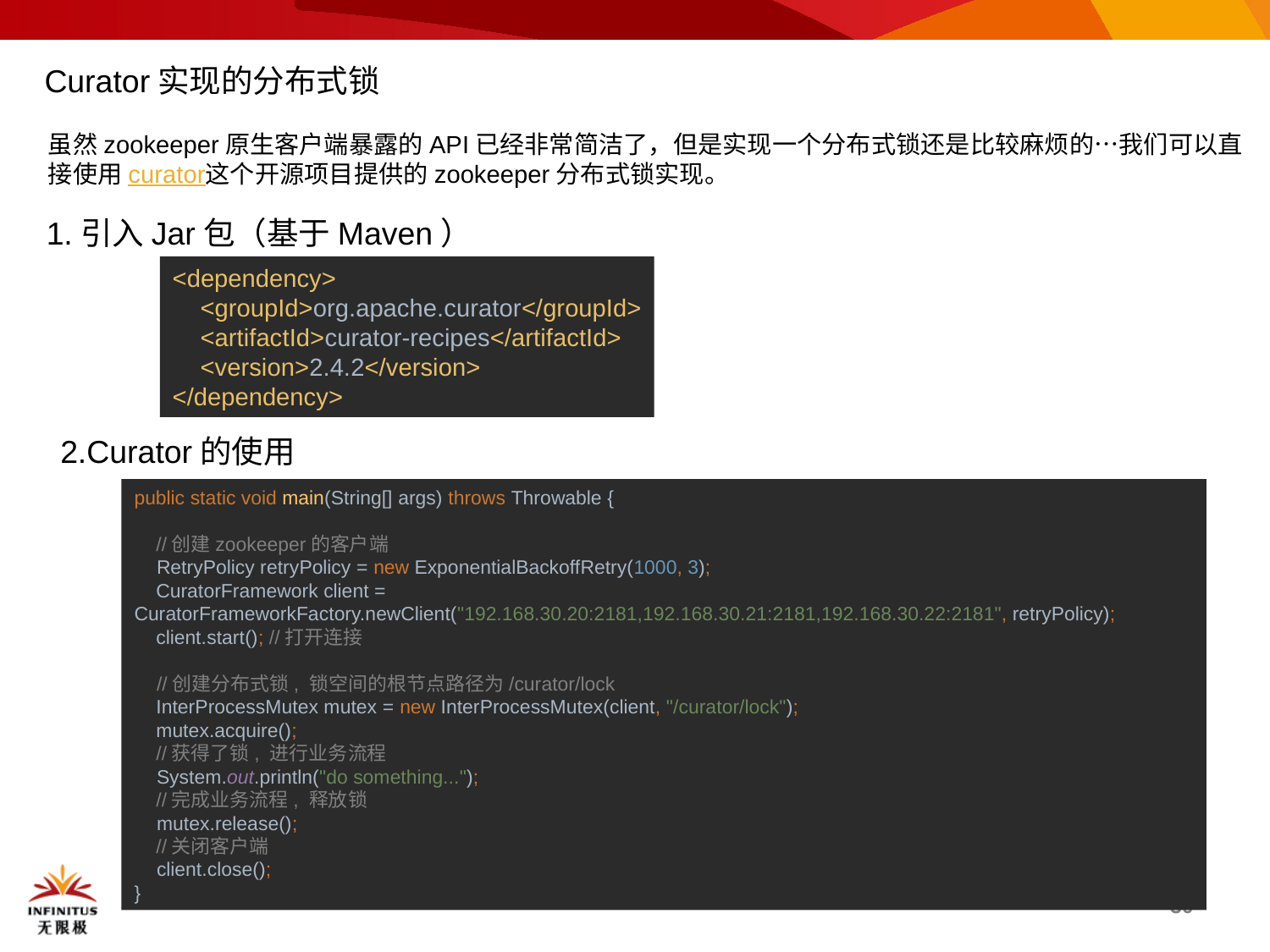

# Curator实现的分布式锁
虽然zookeeper原生客户端暴露的API已经非常简洁了，但是实现一个分布式锁还是比较麻烦的…我们可以直接使用curator这个开源项目提供的zookeeper分布式锁实现。
1.引入Jar包（基于Maven）
<dependency>
    <groupId>org.apache.curator</groupId>
    <artifactId>curator-recipes</artifactId>
    <version>2.4.2</version>
</dependency>
2.Curator的使用
public static void main(String[] args) throws Throwable {
    //创建zookeeper的客户端
    RetryPolicy retryPolicy = new ExponentialBackoffRetry(1000, 3);
    CuratorFramework client = CuratorFrameworkFactory.newClient("192.168.30.20:2181,192.168.30.21:2181,192.168.30.22:2181", retryPolicy);
    client.start(); //打开连接
    //创建分布式锁, 锁空间的根节点路径为/curator/lock
    InterProcessMutex mutex = new InterProcessMutex(client, "/curator/lock");
    mutex.acquire();
    //获得了锁, 进行业务流程
    System.out.println("do something...");
    //完成业务流程, 释放锁
    mutex.release();
    //关闭客户端
    client.close();
}
30